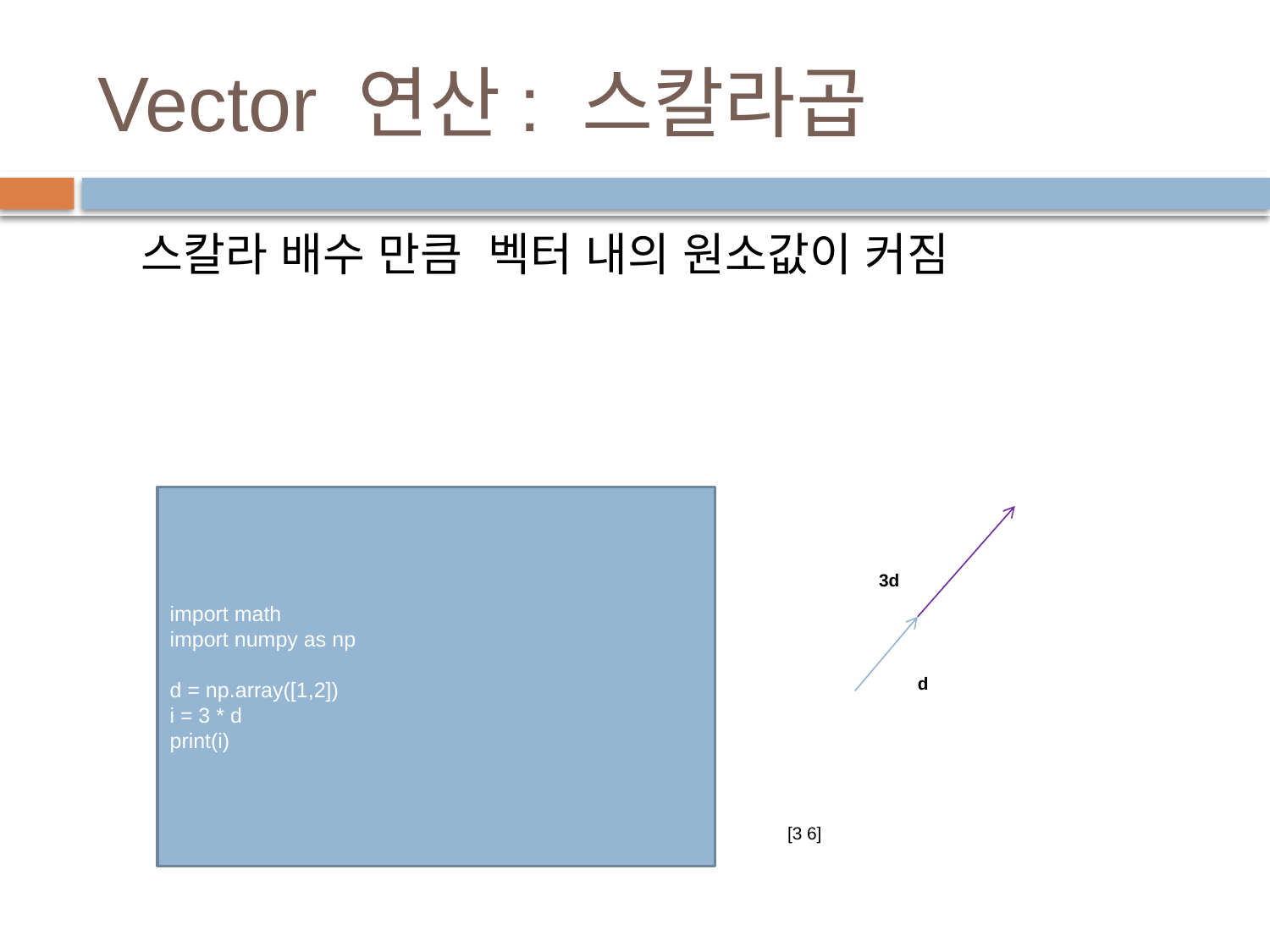

# Vector 연산: 스칼라곱
스칼라 배수 만큼  벡터 내의 원소값이 커짐
import math
import numpy as np

d = np.array([1,2])
i = 3 * d
print(i)
3d
d
[3 6]